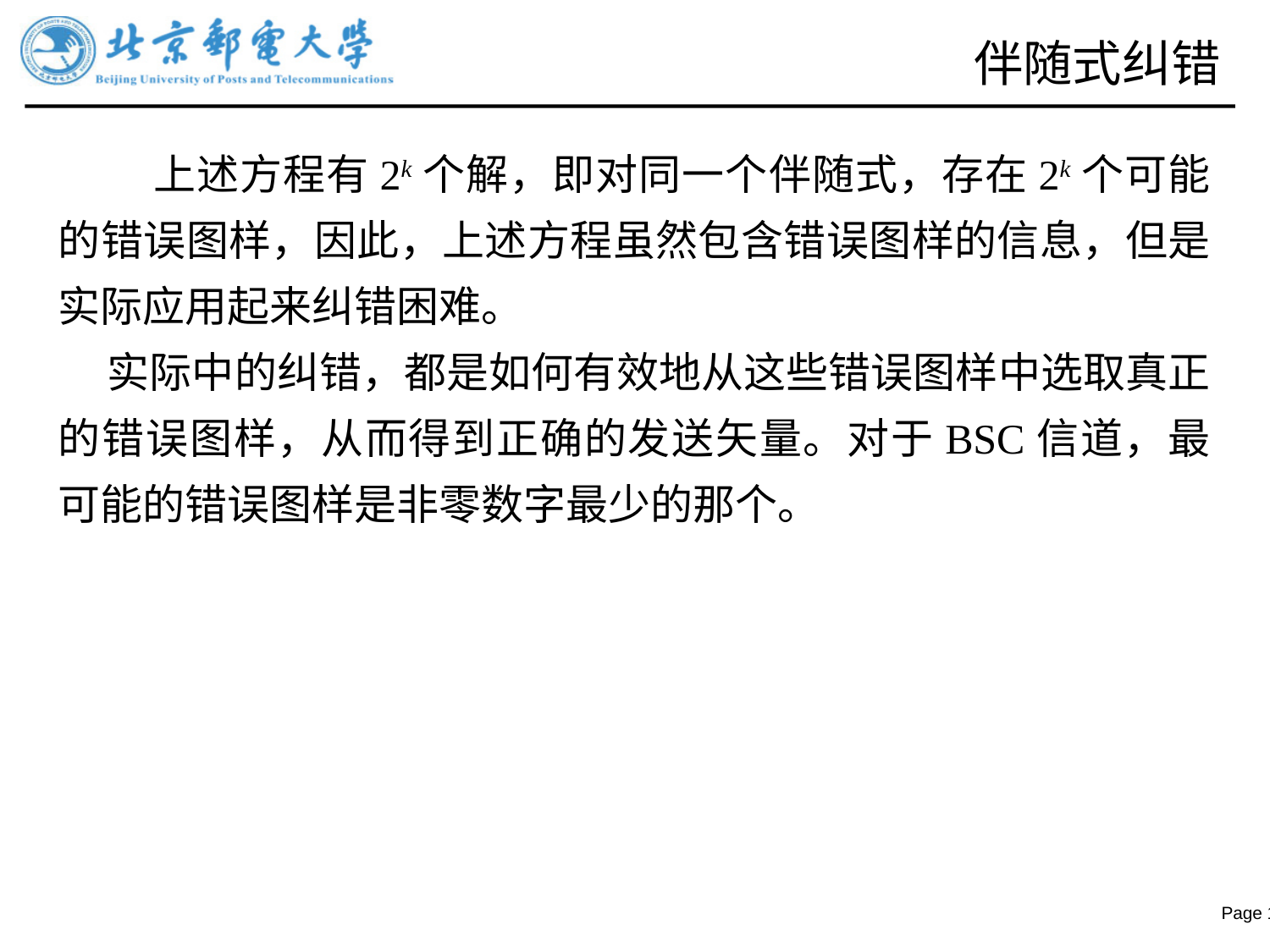

# 伴随式纠错
        上述方程有2k个解，即对同一个伴随式，存在2k个可能的错误图样，因此，上述方程虽然包含错误图样的信息，但是实际应用起来纠错困难。
    实际中的纠错，都是如何有效地从这些错误图样中选取真正的错误图样，从而得到正确的发送矢量。对于BSC信道，最可能的错误图样是非零数字最少的那个。